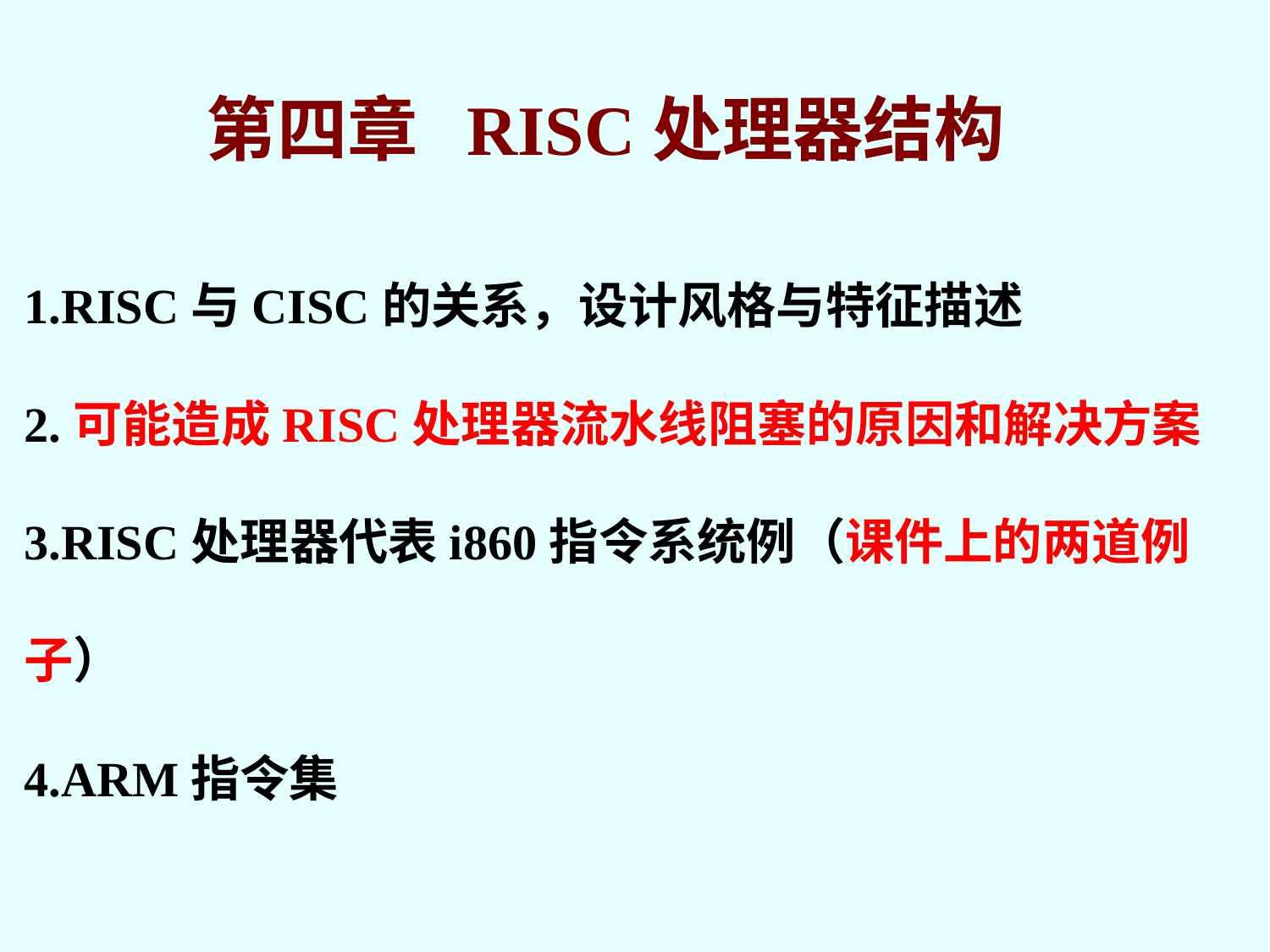

第四章  RISC处理器结构
1.RISC与CISC的关系，设计风格与特征描述
2.可能造成RISC处理器流水线阻塞的原因和解决方案
3.RISC处理器代表i860指令系统例（课件上的两道例子）
4.ARM指令集